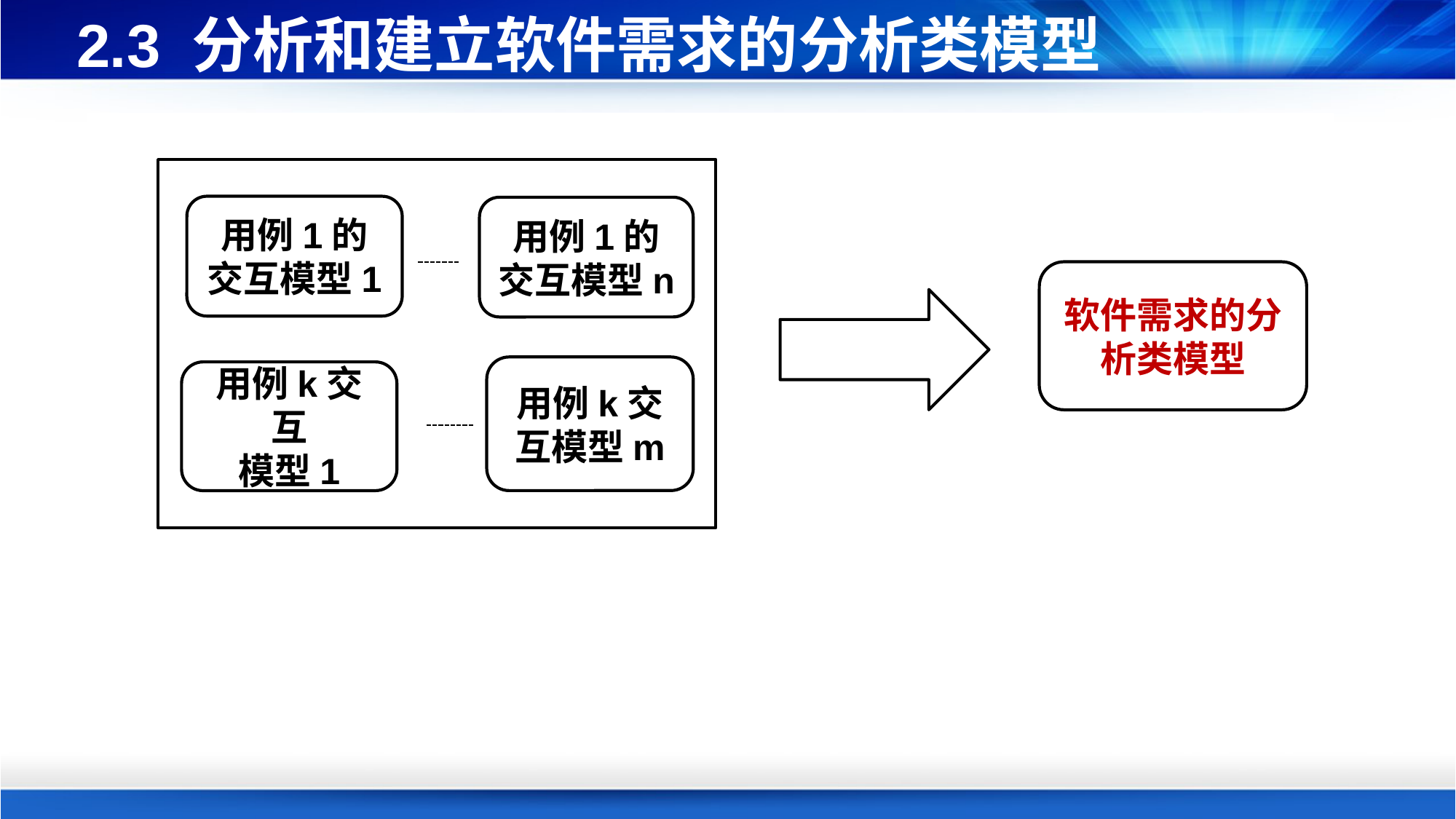

# 2.3 分析和建立软件需求的分析类模型

用例1的交互模型1
用例1的交互模型n
软件需求的分析类模型

用例k交互模型m
用例k交互
模型1